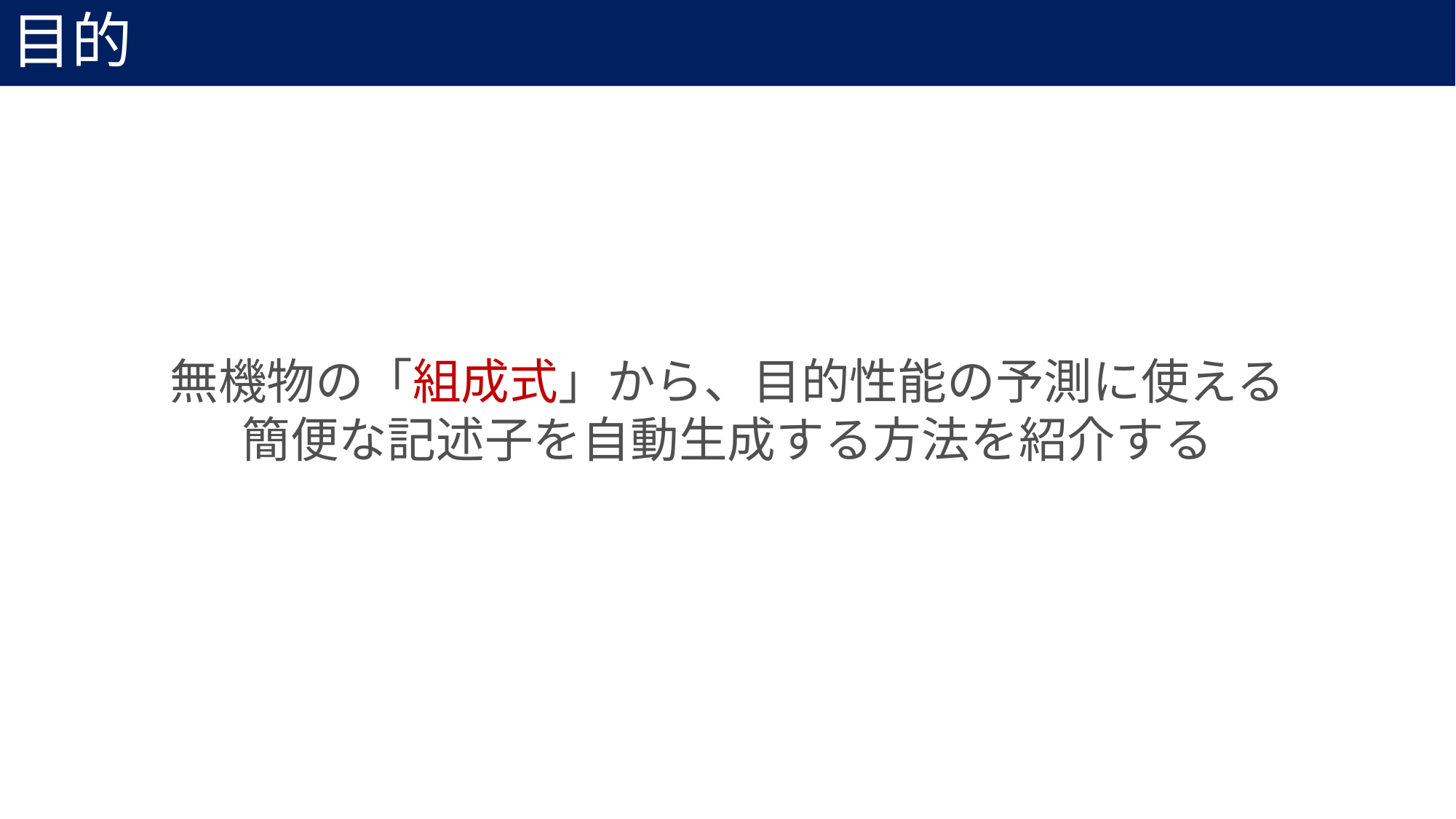

# 目的
無機物の「組成式」から、目的性能の予測に使える
簡便な記述子を自動生成する方法を紹介する